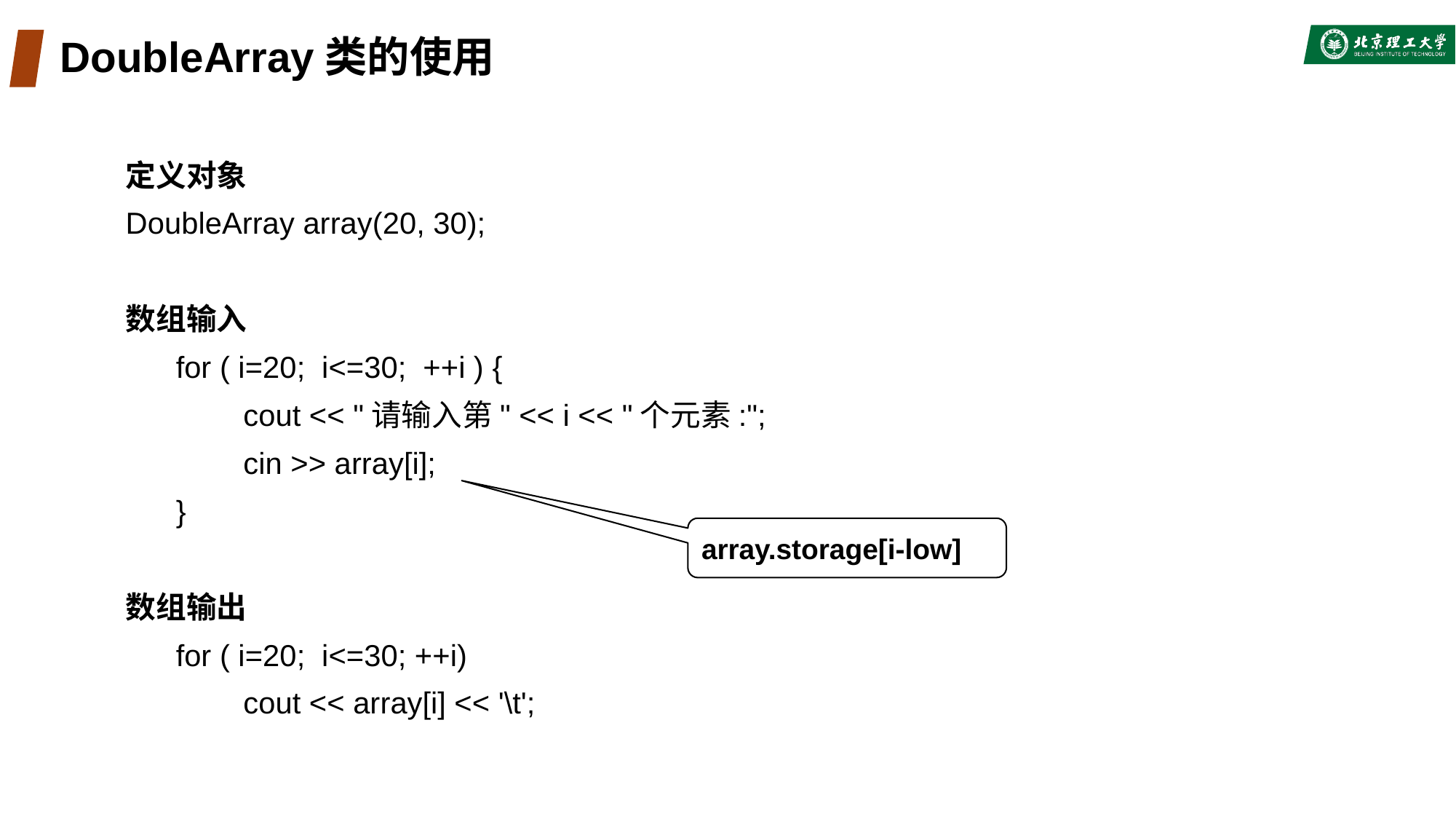

# DoubleArray类的使用
定义对象
DoubleArray array(20, 30);

数组输入
      for ( i=20;  i<=30;  ++i ) {
      	 cout << "请输入第" << i << "个元素:";
      	 cin >> array[i];
      }

数组输出
      for ( i=20;  i<=30; ++i)
      	 cout << array[i] << '\t';
array.storage[i-low]